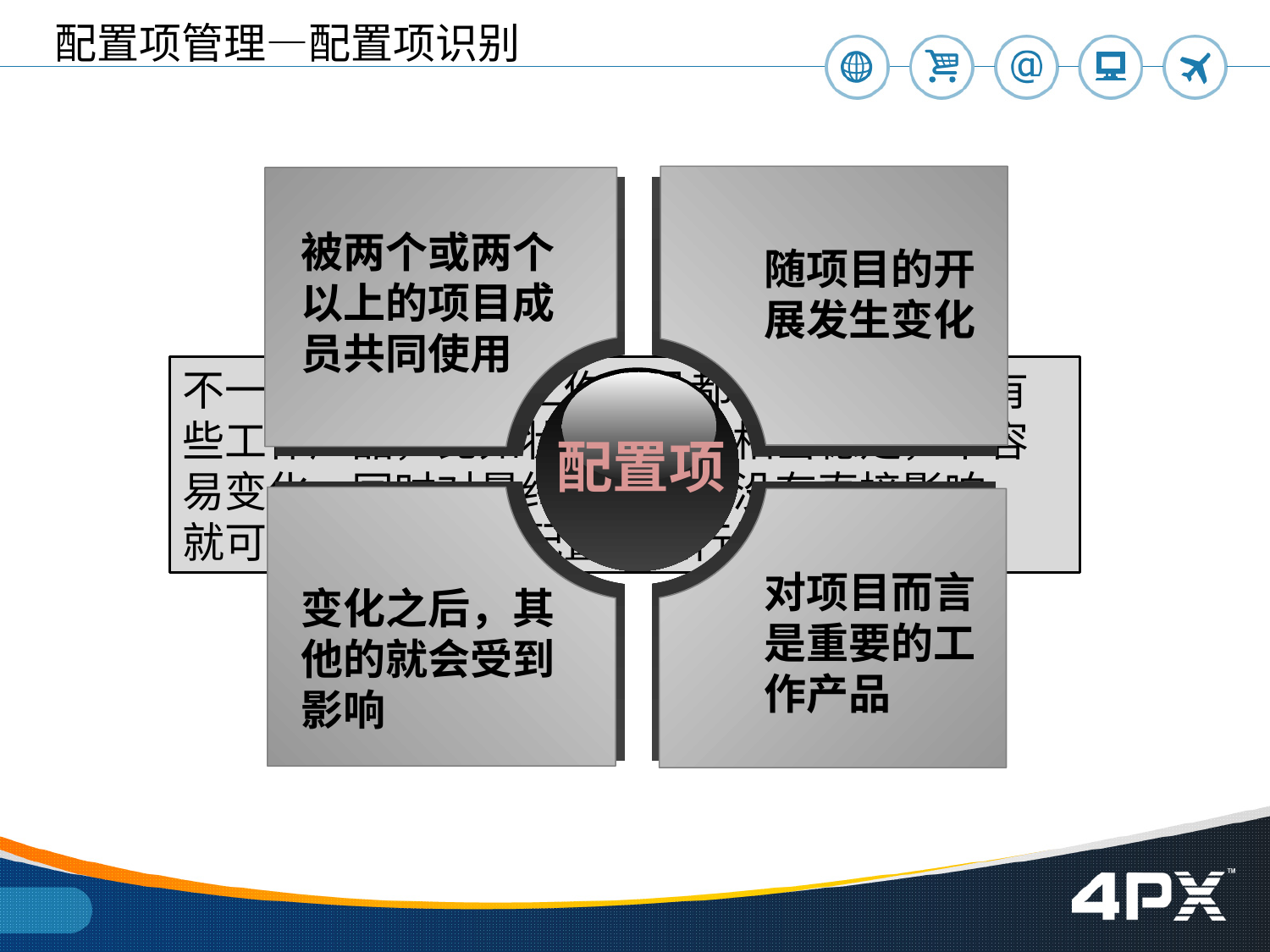

配置项管理—配置项识别

被两个或两个以上的项目成员共同使用
随项目的开展发生变化
不一定要把所有的工作产品都作为配置项。有些工作产品，比如状态报告，相当稳定，不容易变化，同时对最终产品发布没有直接影响，就可以考虑不作为配置项进行管理。
配置项
对项目而言是重要的工作产品
变化之后，其他的就会受到影响